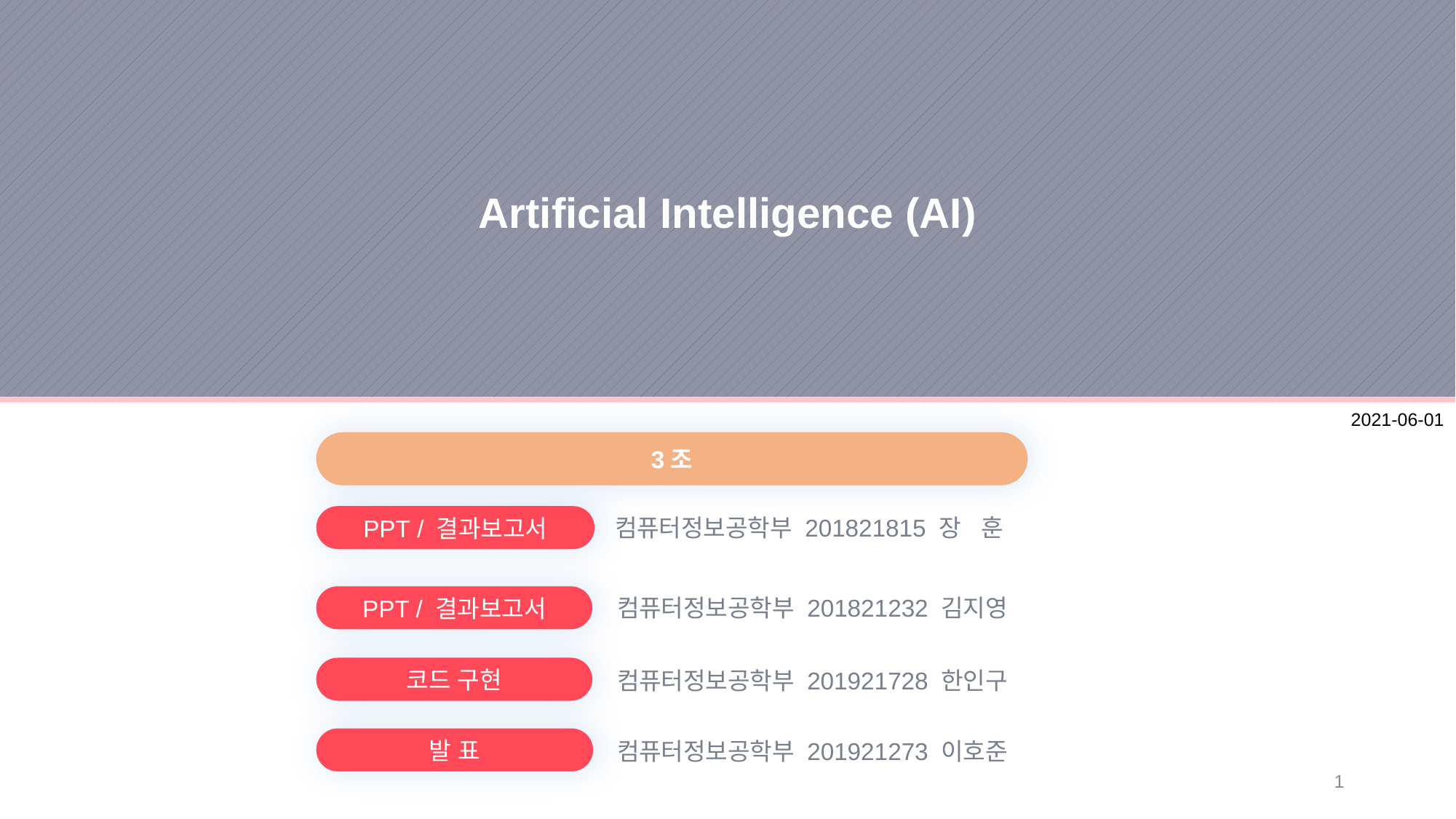

Artificial Intelligence (AI)

2021-06-01
3조
PPT / 결과보고서
컴퓨터정보공학부 201821815 장   훈
PPT / 결과보고서
컴퓨터정보공학부 201821232 김지영
코드 구현
컴퓨터정보공학부 201921728 한인구
발 표
컴퓨터정보공학부 201921273 이호준
1